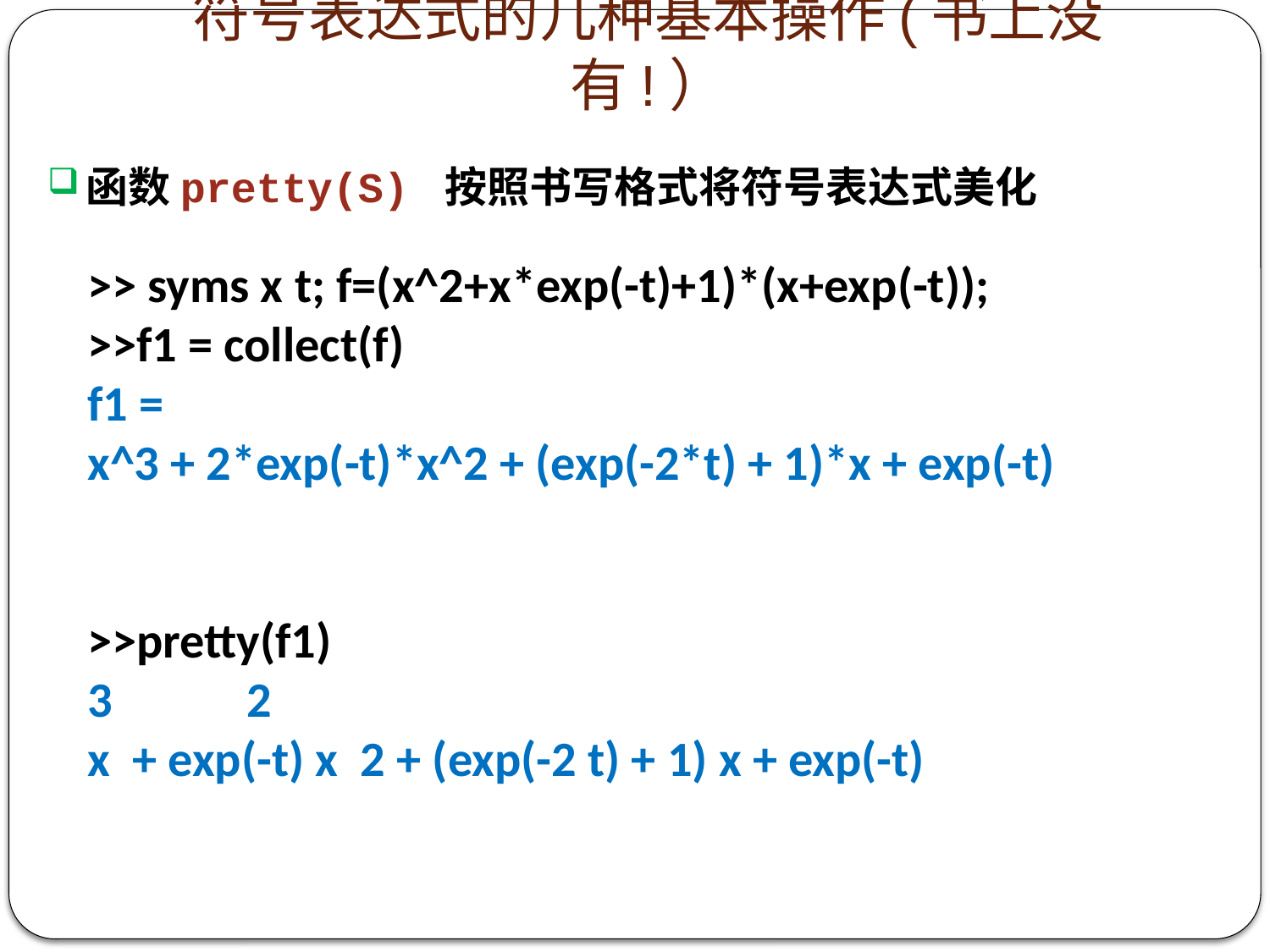

# 符号表达式的几种基本操作(书上没有!）
函数pretty(S) 按照书写格式将符号表达式美化
>> syms x t; f=(x^2+x*exp(-t)+1)*(x+exp(-t));
>>f1 = collect(f)
f1 =
x^3 + 2*exp(-t)*x^2 + (exp(-2*t) + 1)*x + exp(-t)

>>pretty(f1)
3            2
x  + exp(-t) x  2 + (exp(-2 t) + 1) x + exp(-t)